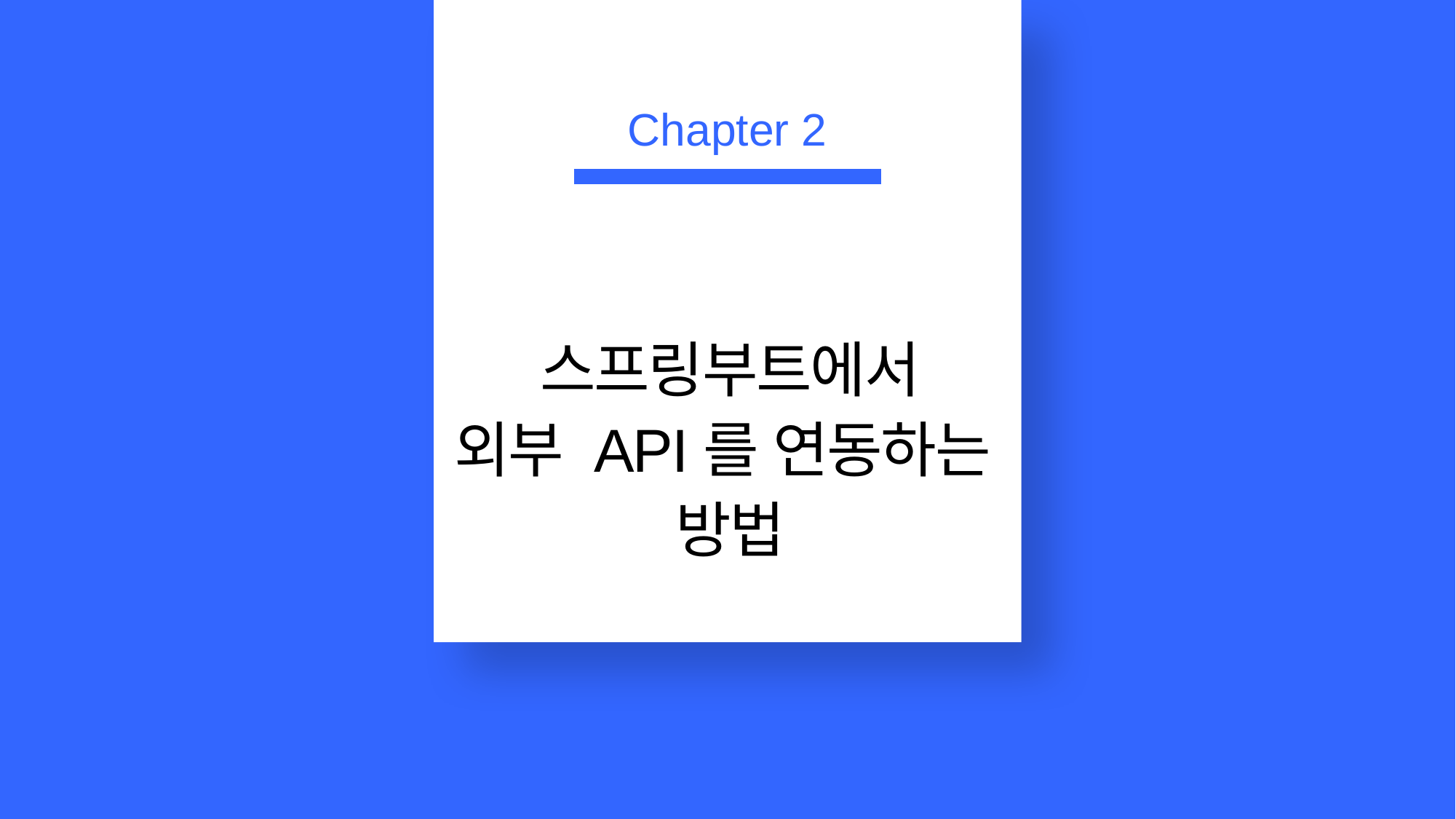

Chapter 2
스프링부트에서
외부 API를 연동하는
방법